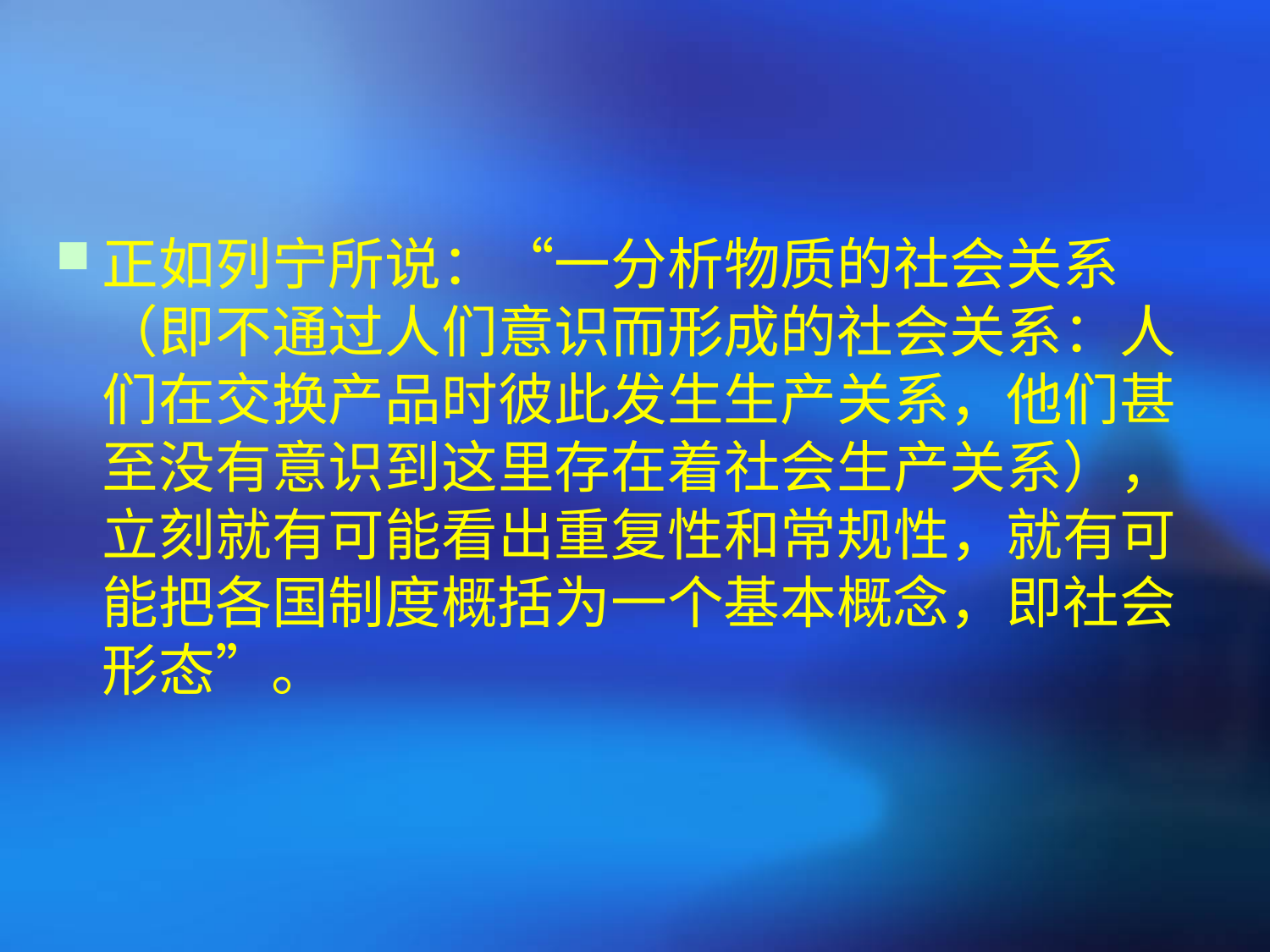

正如列宁所说：“一分析物质的社会关系（即不通过人们意识而形成的社会关系：人们在交换产品时彼此发生生产关系，他们甚至没有意识到这里存在着社会生产关系），立刻就有可能看出重复性和常规性，就有可能把各国制度概括为一个基本概念，即社会形态”。